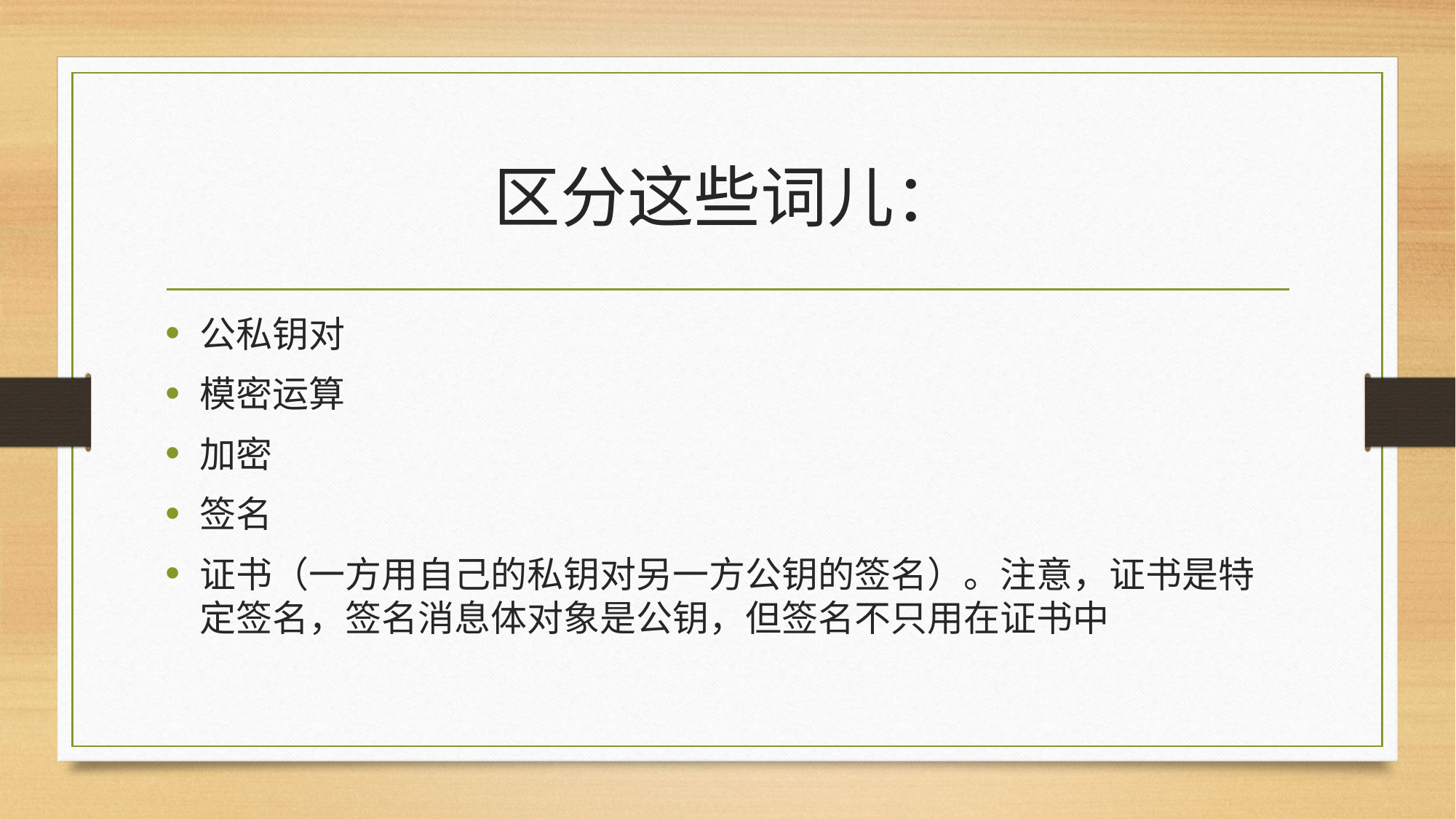

# 区分这些词儿：
公私钥对
模密运算
加密
签名
证书（一方用自己的私钥对另一方公钥的签名）。注意，证书是特定签名，签名消息体对象是公钥，但签名不只用在证书中